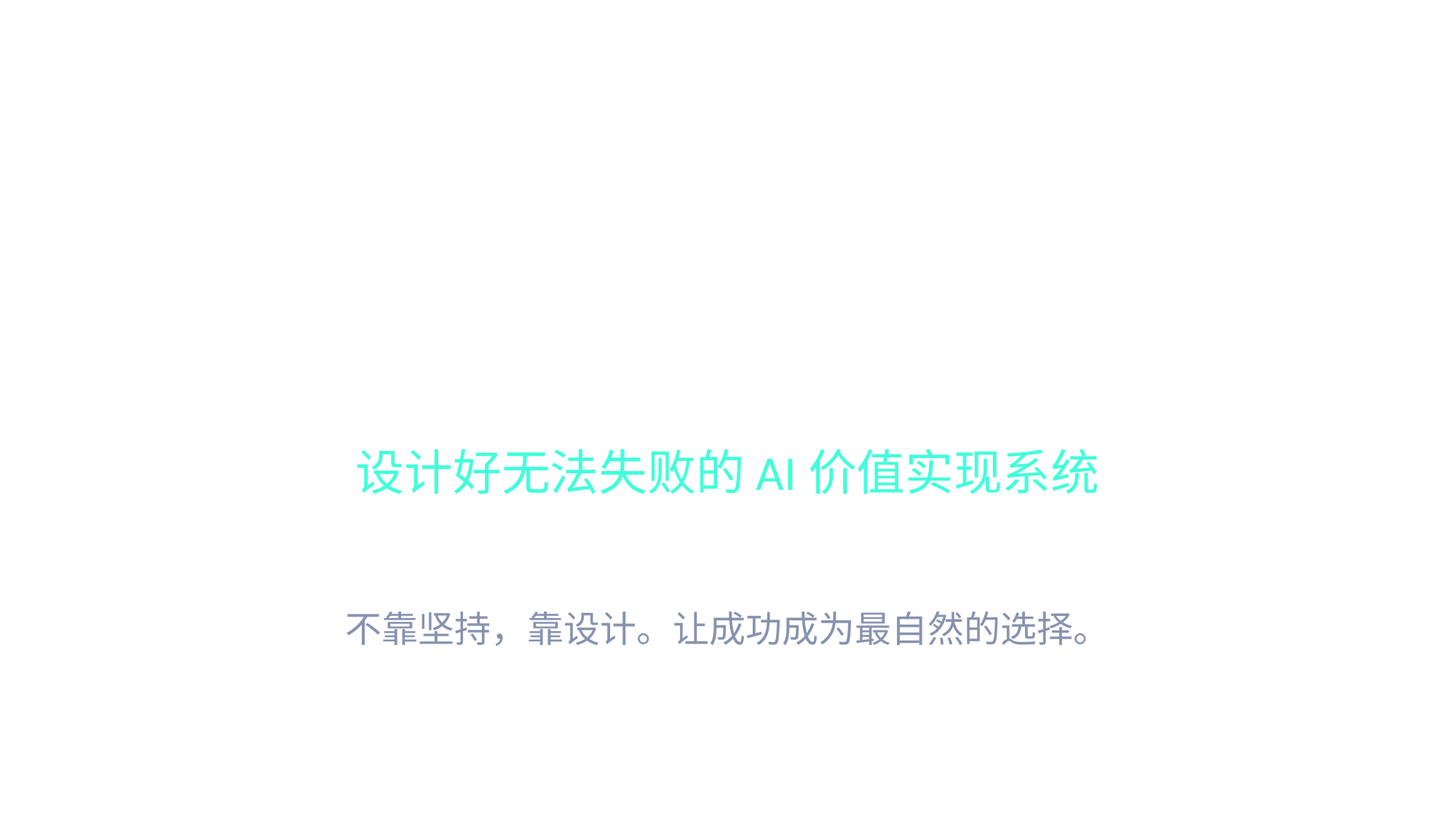

MindPulse
设计好无法失败的AI价值实现系统
不靠坚持，靠设计。让成功成为最自然的选择。